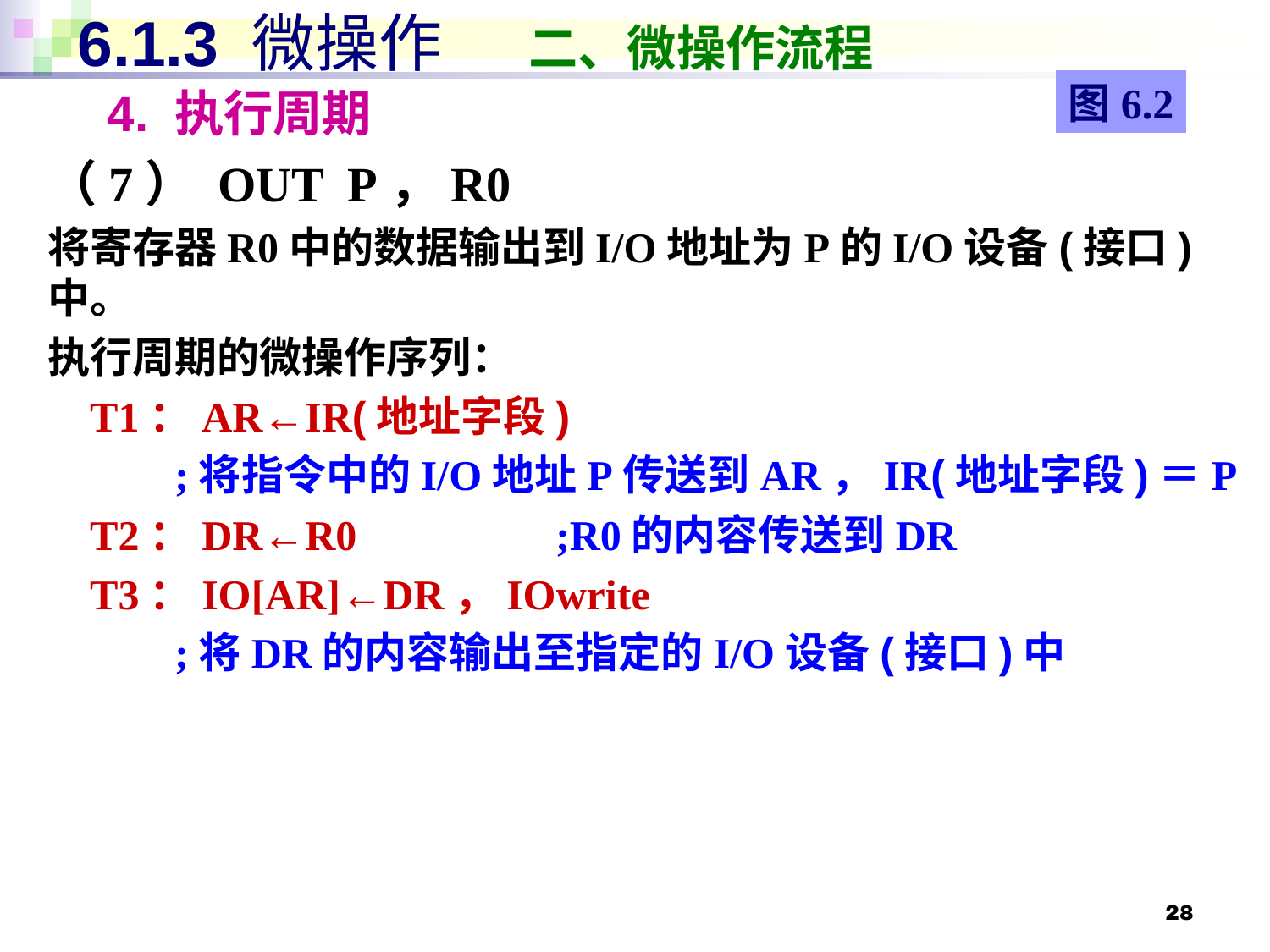

# 6.1.3 微操作      二、微操作流程
图6.2
4. 执行周期
（7） OUT  P，R0
将寄存器R0中的数据输出到I/O地址为P的I/O设备(接口)中。
执行周期的微操作序列：
    T1：AR←IR(地址字段)
	;将指令中的I/O地址P传送到AR，IR(地址字段)＝P
    T2：DR←R0		;R0的内容传送到DR
    T3：IO[AR]←DR，IOwrite
	;将DR的内容输出至指定的I/O设备(接口)中
28